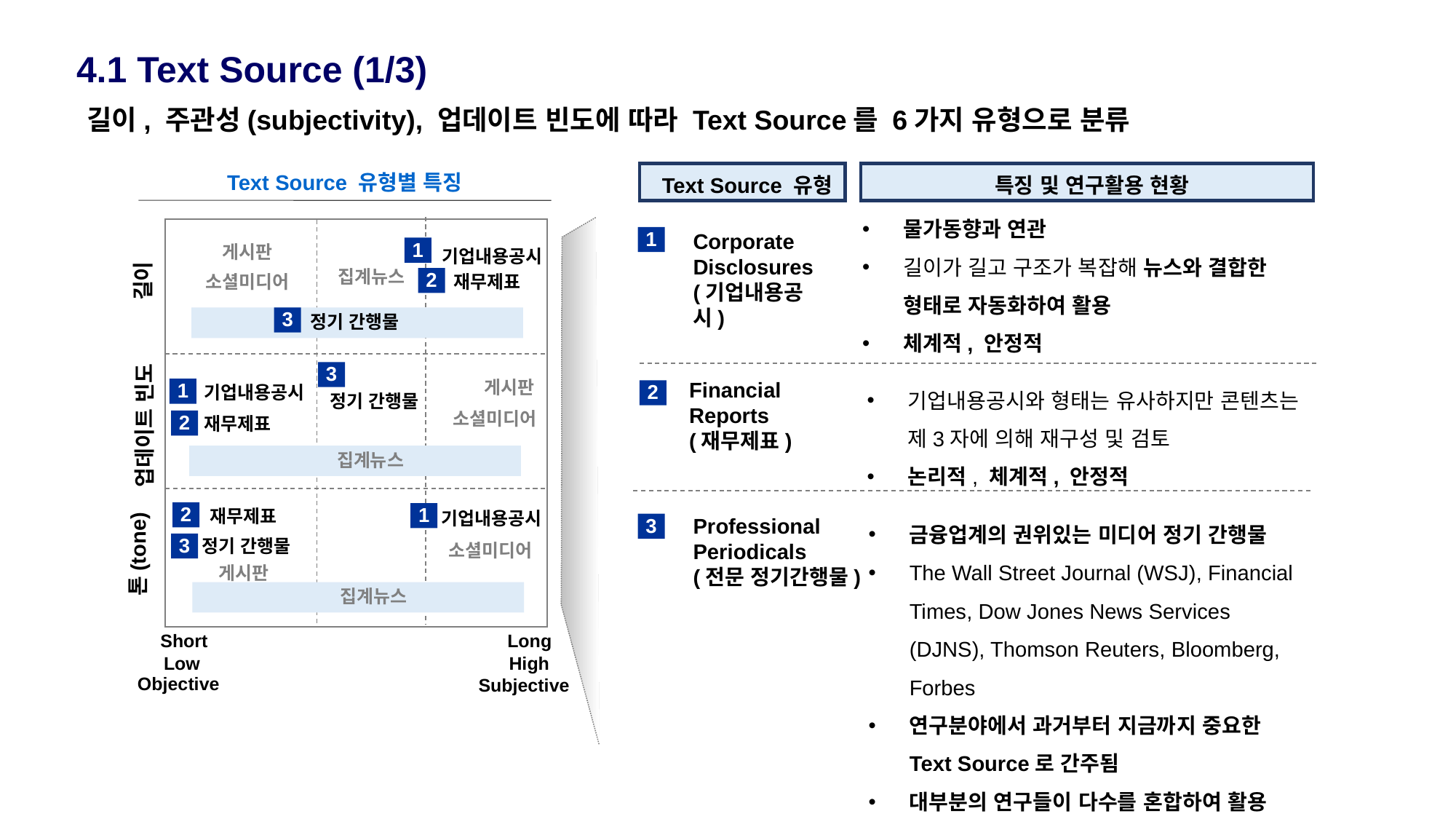

4.1 Text Source (1/3)
길이, 주관성(subjectivity), 업데이트 빈도에 따라 Text Source를 6가지 유형으로 분류
Text Source 유형
특징 및 연구활용 현황
Text Source 유형별 특징
물가동향과 연관
길이가 길고 구조가 복잡해 뉴스와 결합한 형태로 자동화하여 활용
체계적, 안정적

Corporate Disclosures
(기업내용공시)
1
1
게시판
기업내용공시
길이
집계뉴스
2
재무제표
소셜미디어
3

정기 간행물
3
기업내용공시와 형태는 유사하지만 콘텐츠는 제3자에 의해 재구성 및 검토
논리적, 체계적, 안정적
Financial Reports
(재무제표)
게시판
1
2
기업내용공시
정기 간행물
업데이트 빈도
소셜미디어
2
재무제표

집계뉴스
2
1
금융업계의 권위있는 미디어 정기 간행물
The Wall Street Journal (WSJ), Financial Times, Dow Jones News Services (DJNS), Thomson Reuters, Bloomberg, Forbes
연구분야에서 과거부터 지금까지 중요한 Text Source로 간주됨
대부분의 연구들이 다수를 혼합하여 활용
재무제표
기업내용공시
Professional Periodicals
(전문 정기간행물)
3
3
정기 간행물
톤(tone)
소셜미디어
게시판

집계뉴스
Short
Long
High
Low
Objective
Subjective